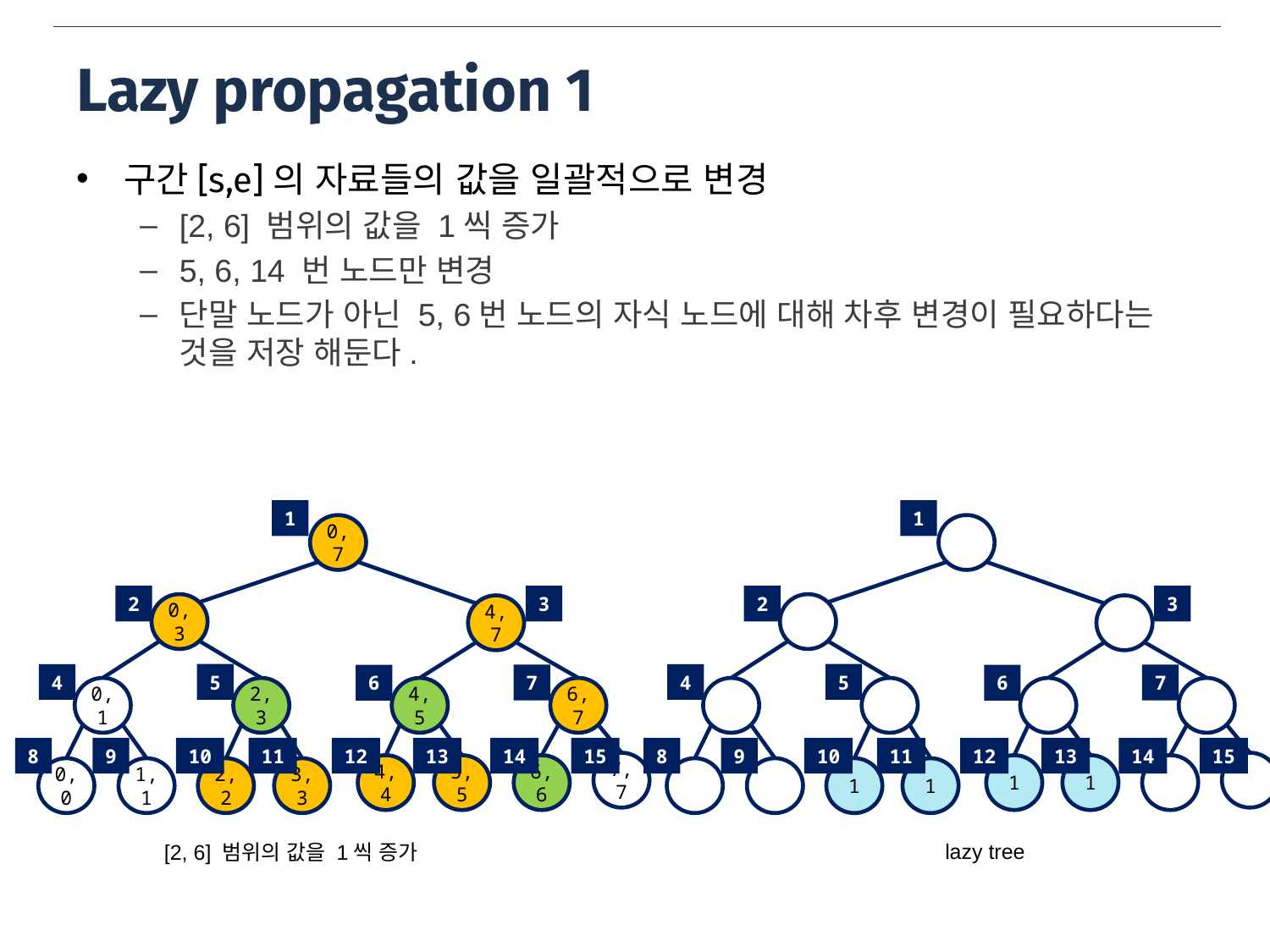

# Lazy propagation 1
구간[s,e]의 자료들의 값을 일괄적으로 변경
[2, 6] 범위의 값을 1씩 증가
5, 6, 14 번 노드만 변경
단말 노드가 아닌 5, 6번 노드의 자식 노드에 대해 차후 변경이 필요하다는 것을 저장 해둔다.
1

2
3

5
4
7
6

8
9
10
11
12
13
14
15

1
1
1
1

1
0,7
2
3
0,3
4,7
5
4
7
6
6,7
0,1
2,3
4,5
8
9
10
11
12
13
14
15
7,7
6,6
5,5
4,4
2,2
3,3
1,1
0,0
lazy tree
[2, 6] 범위의 값을 1씩 증가